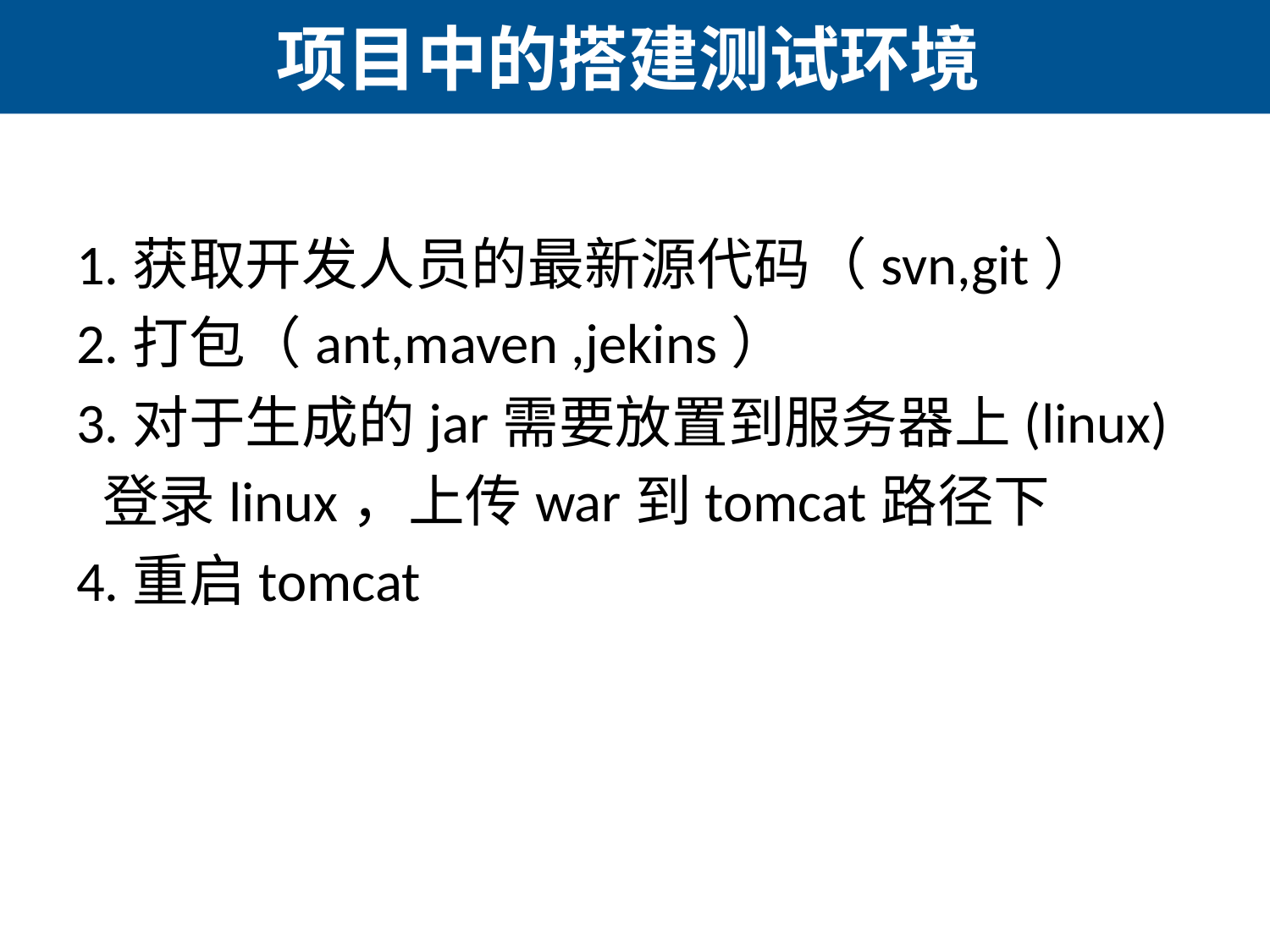

# 项目中的搭建测试环境
1.获取开发人员的最新源代码（svn,git）
2.打包（ant,maven ,jekins）
3.对于生成的jar需要放置到服务器上(linux)
 登录linux，上传war到tomcat路径下
4.重启tomcat